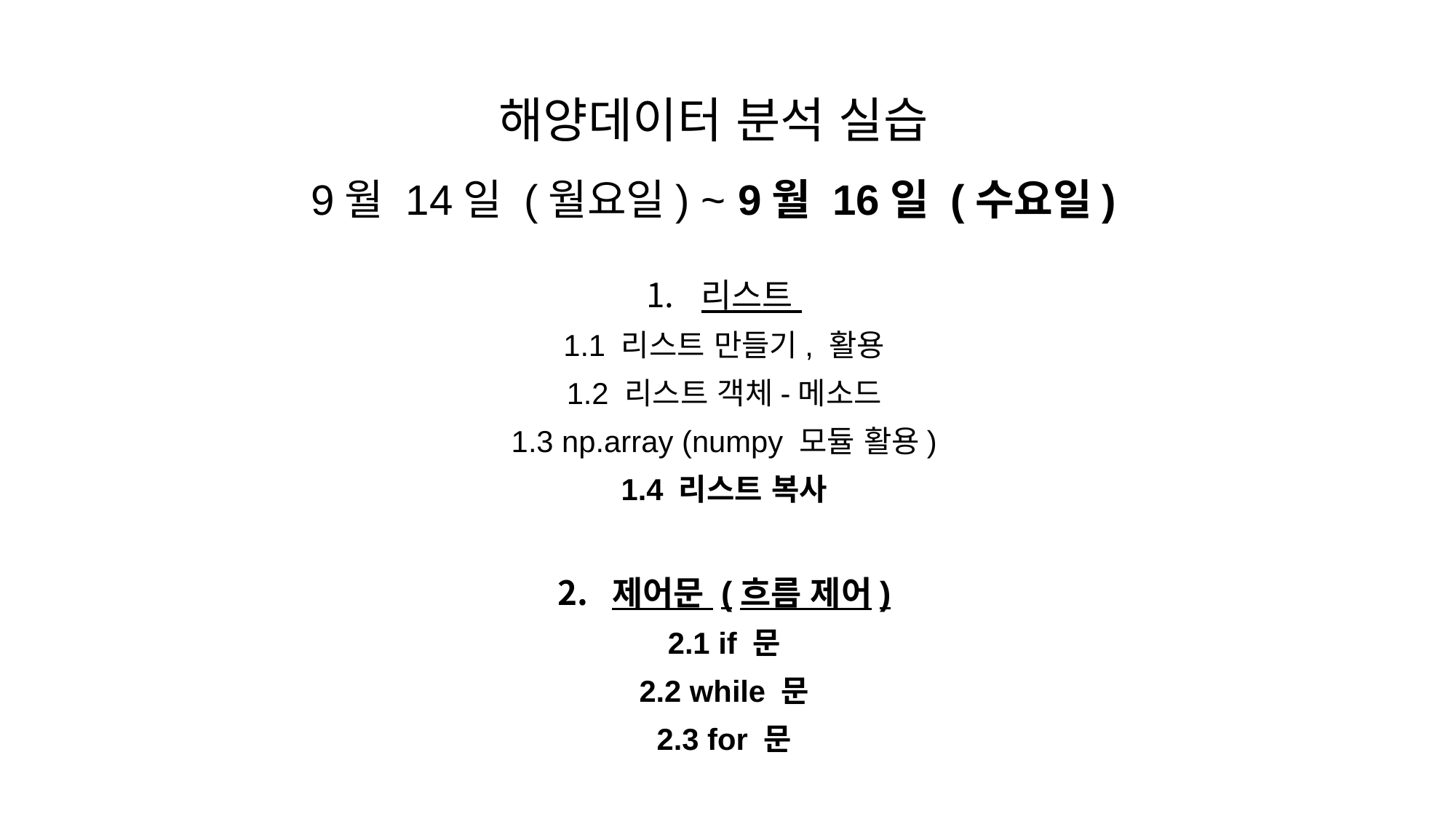

# 해양데이터 분석 실습 9월 14일 (월요일) ~ 9월 16일 (수요일)
리스트
1.1 리스트 만들기, 활용
1.2 리스트 객체-메소드
1.3 np.array (numpy 모듈 활용)
1.4 리스트 복사

제어문 (흐름 제어)
2.1 if 문
2.2 while 문
2.3 for 문